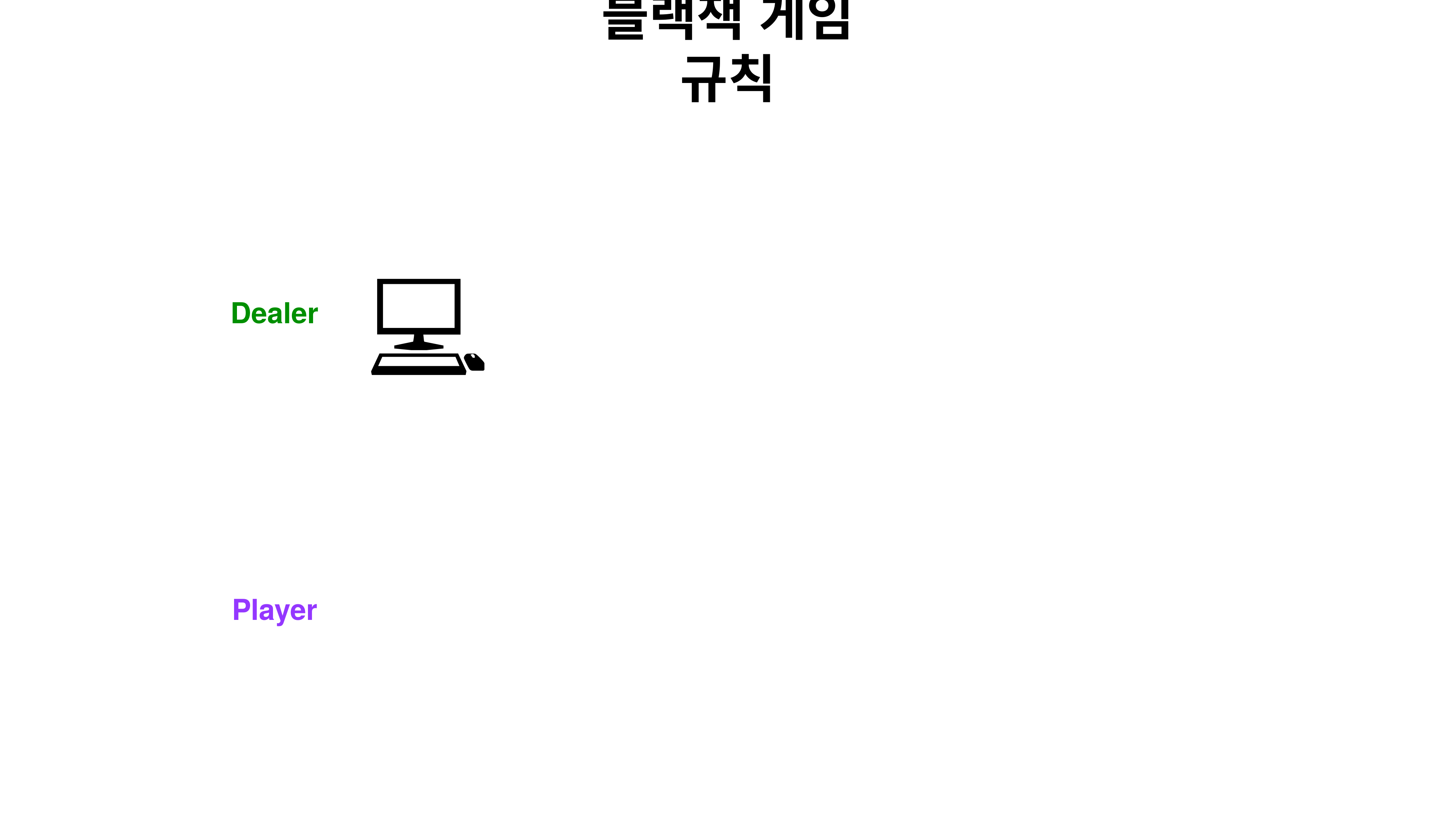

블랙잭 게임 규칙
💻
Dealer
🧸
Player